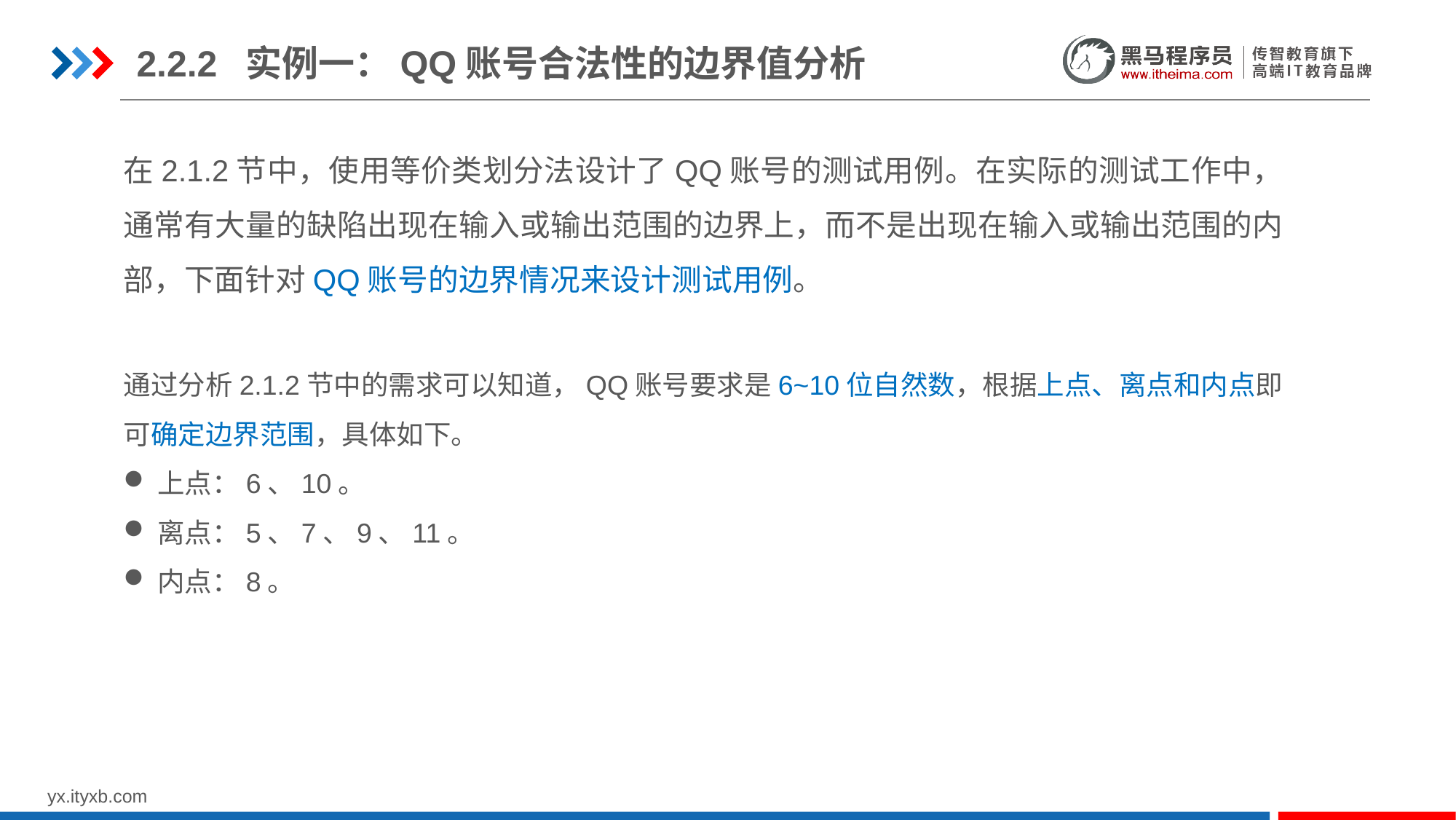

2.2.2	实例一：QQ账号合法性的边界值分析
在2.1.2节中，使用等价类划分法设计了QQ账号的测试用例。在实际的测试工作中，通常有大量的缺陷出现在输入或输出范围的边界上，而不是出现在输入或输出范围的内部，下面针对QQ账号的边界情况来设计测试用例。

通过分析2.1.2节中的需求可以知道，QQ账号要求是6~10位自然数，根据上点、离点和内点即可确定边界范围，具体如下。
上点：6、10。
离点：5、7、9、11。
内点：8。